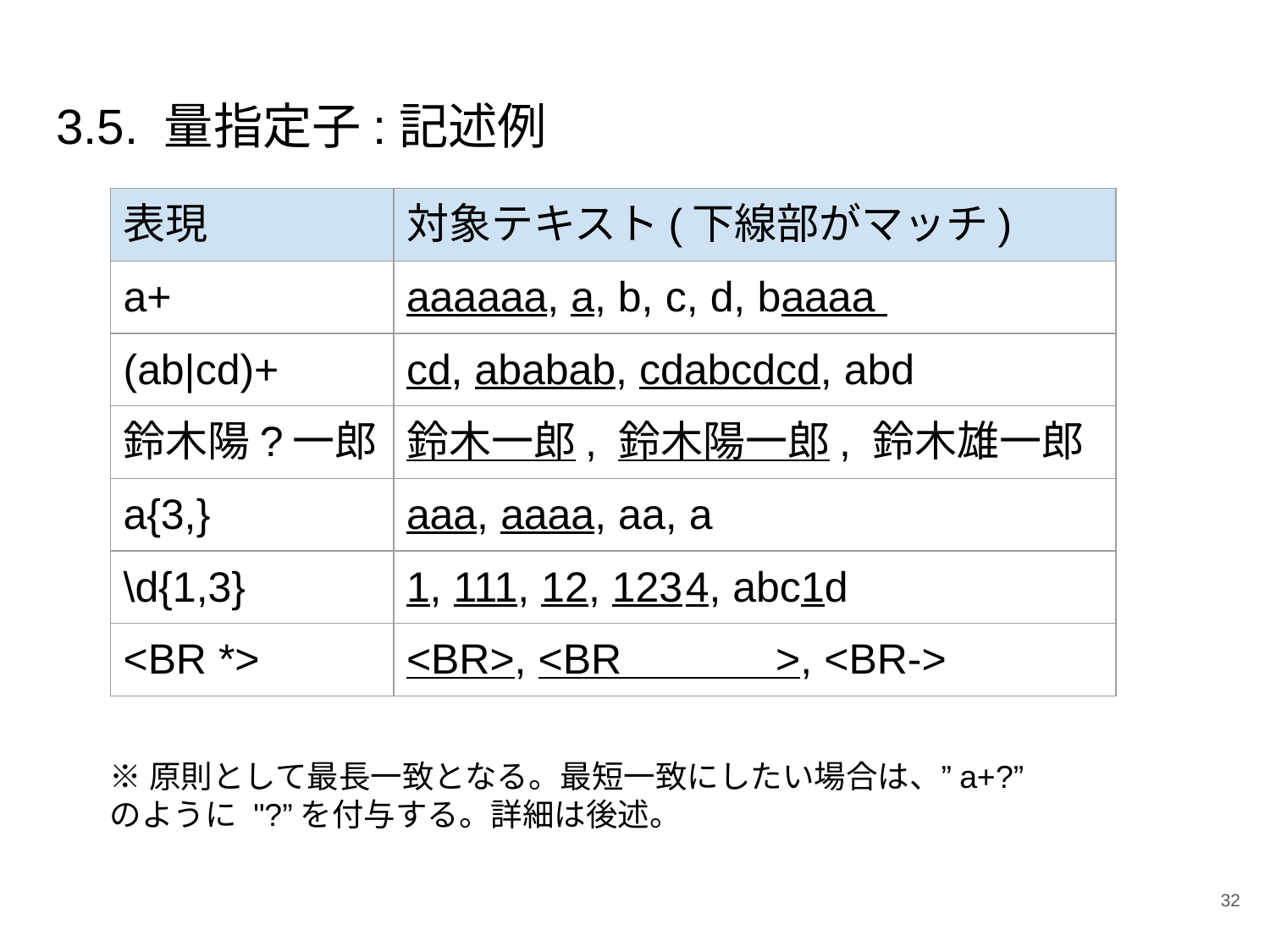

# 3.5. 量指定子:記述例
| 表現 | 対象テキスト(下線部がマッチ) |
| --- | --- |
| a+ | aaaaaa, a, b, c, d, baaaa |
| (ab|cd)+ | cd, ababab, cdabcdcd, abd |
| 鈴木陽?一郎 | 鈴木一郎, 鈴木陽一郎, 鈴木雄一郎 |
| a{3,} | aaa, aaaa, aa, a |
| \d{1,3} | 1, 111, 12, 123 4, abc1d |
| <BR \*> | <BR>, <BR >, <BR-> |
※原則として最長一致となる。最短一致にしたい場合は、”a+?” のように "?”を付与する。詳細は後述。
32